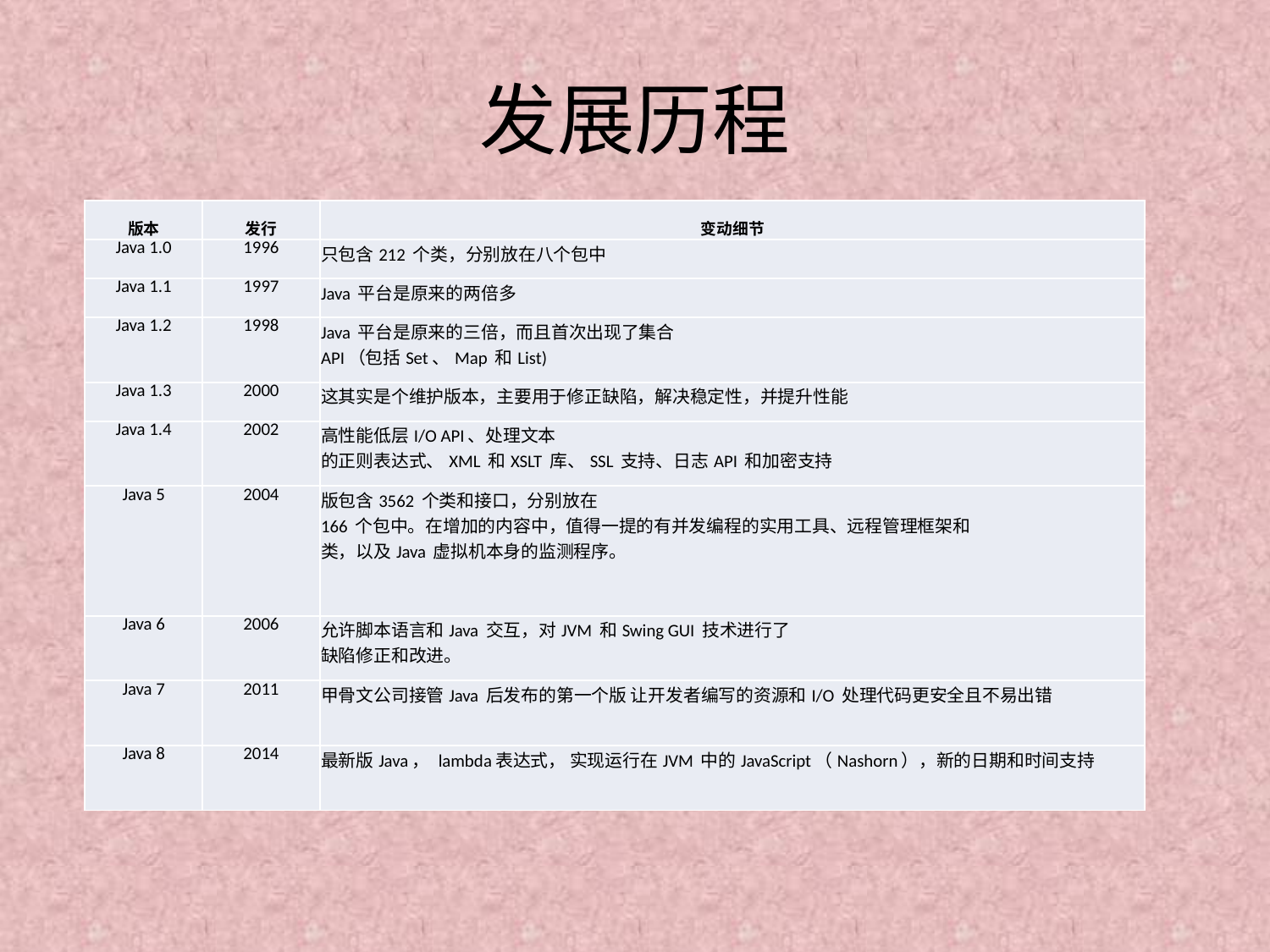

# 发展历程
| 版本 | 发行 | 变动细节 |
| --- | --- | --- |
| Java 1.0 | 1996 | 只包含212 个类，分别放在八个包中 |
| Java 1.1 | 1997 | Java 平台是原来的两倍多 |
| Java 1.2 | 1998 | Java 平台是原来的三倍，而且首次出现了集合 API（包括Set、Map 和List) |
| Java 1.3 | 2000 | 这其实是个维护版本，主要用于修正缺陷，解决稳定性，并提升性能 |
| Java 1.4 | 2002 | 高性能低层I/O API、处理文本 的正则表达式、XML 和XSLT 库、SSL 支持、日志API 和加密支持 |
| Java 5 | 2004 | 版包含3562 个类和接口，分别放在 166 个包中。在增加的内容中，值得一提的有并发编程的实用工具、远程管理框架和 类，以及Java 虚拟机本身的监测程序。 |
| Java 6 | 2006 | 允许脚本语言和Java 交互，对JVM 和Swing GUI 技术进行了 缺陷修正和改进。 |
| Java 7 | 2011 | 甲骨文公司接管Java 后发布的第一个版 让开发者编写的资源和I/O 处理代码更安全且不易出错 |
| Java 8 | 2014 | 最新版Java， lambda表达式， 实现运行在JVM 中的JavaScript（Nashorn），新的日期和时间支持 |